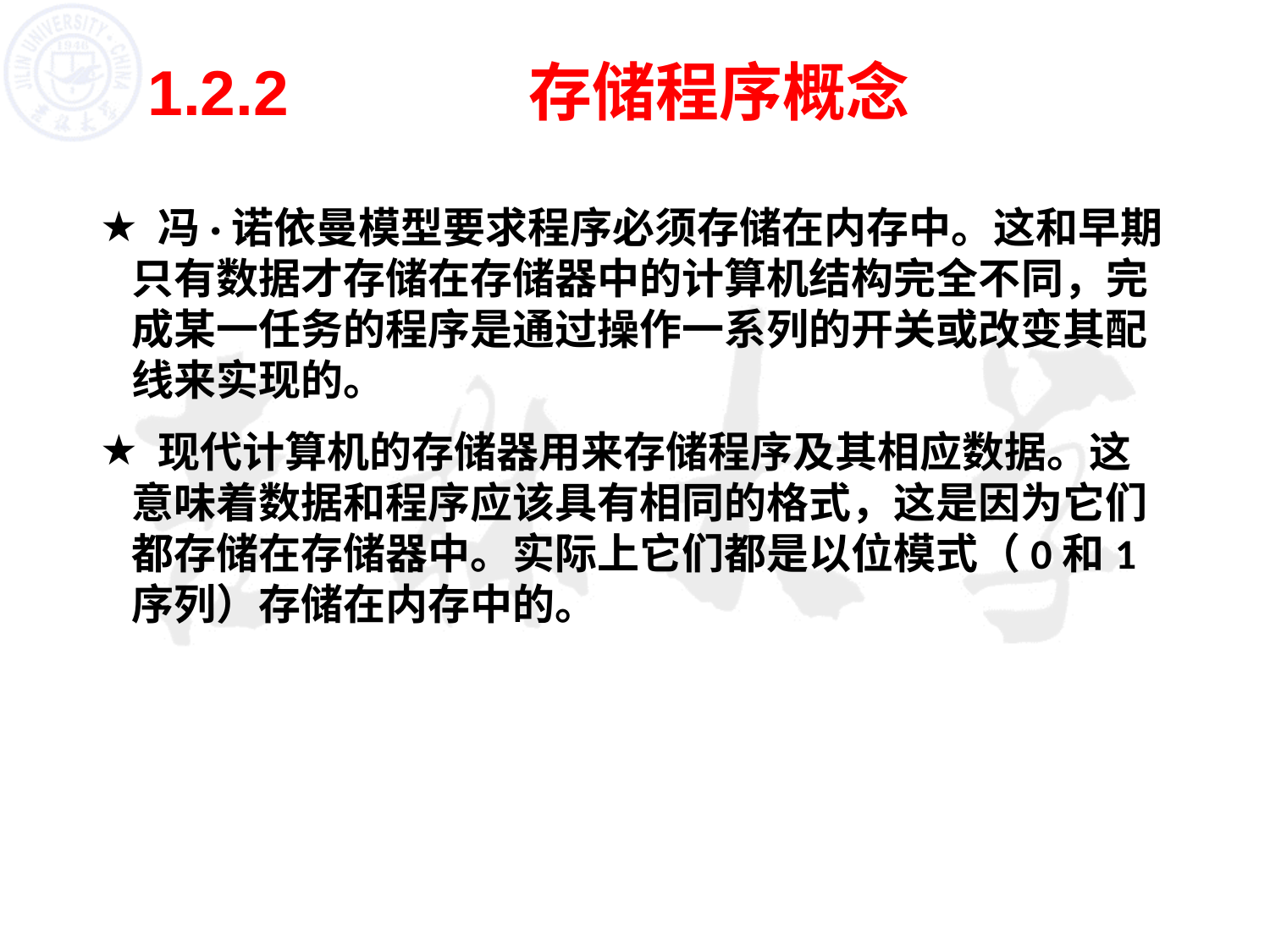

# 1.2.2		存储程序概念
 冯·诺依曼模型要求程序必须存储在内存中。这和早期只有数据才存储在存储器中的计算机结构完全不同，完成某一任务的程序是通过操作一系列的开关或改变其配线来实现的。
 现代计算机的存储器用来存储程序及其相应数据。这意味着数据和程序应该具有相同的格式，这是因为它们都存储在存储器中。实际上它们都是以位模式（0和1序列）存储在内存中的。